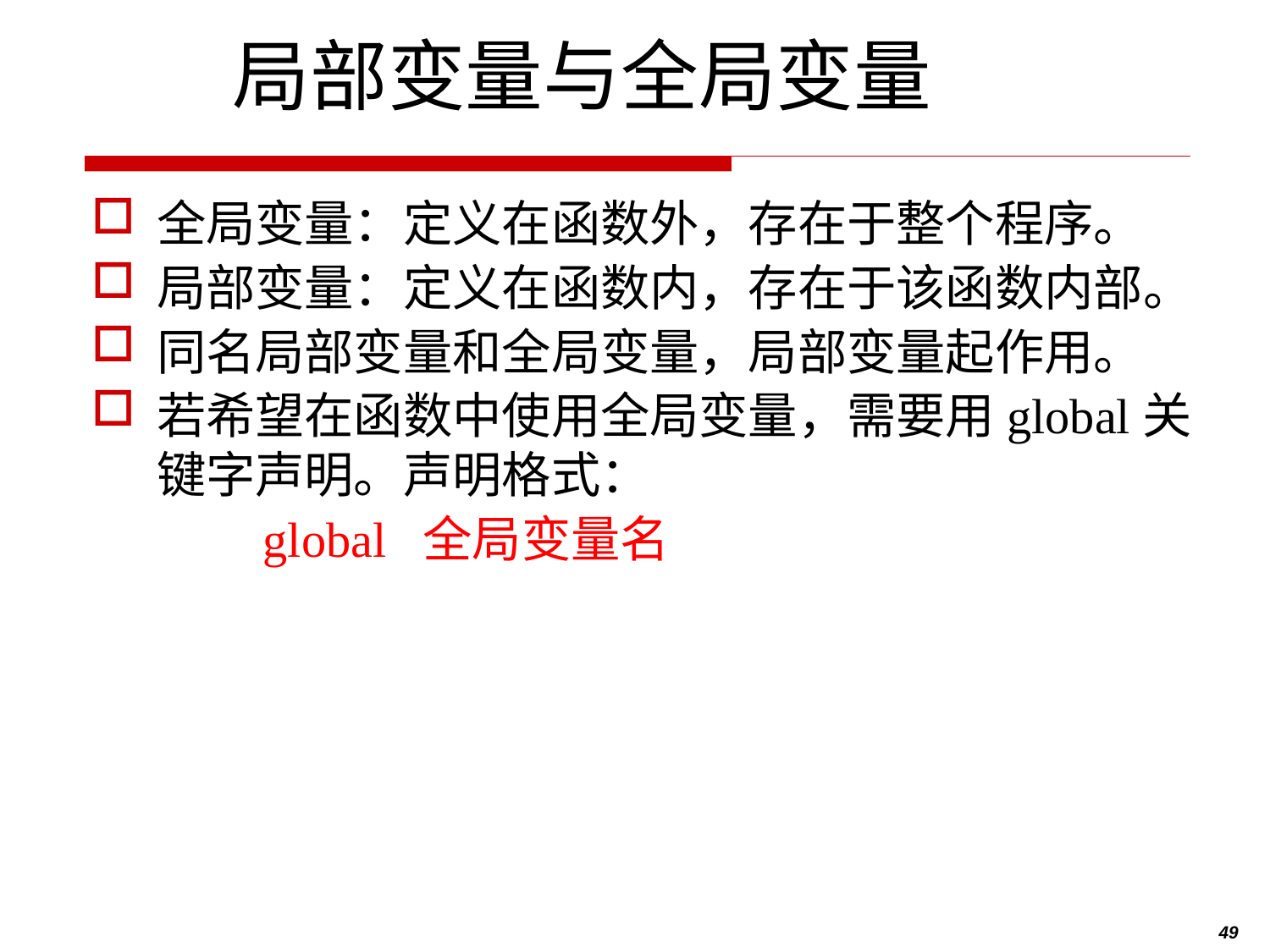

# 局部变量与全局变量
全局变量：定义在函数外，存在于整个程序。
局部变量：定义在函数内，存在于该函数内部。
同名局部变量和全局变量，局部变量起作用。
若希望在函数中使用全局变量，需要用global关键字声明。声明格式：
              global  全局变量名

49